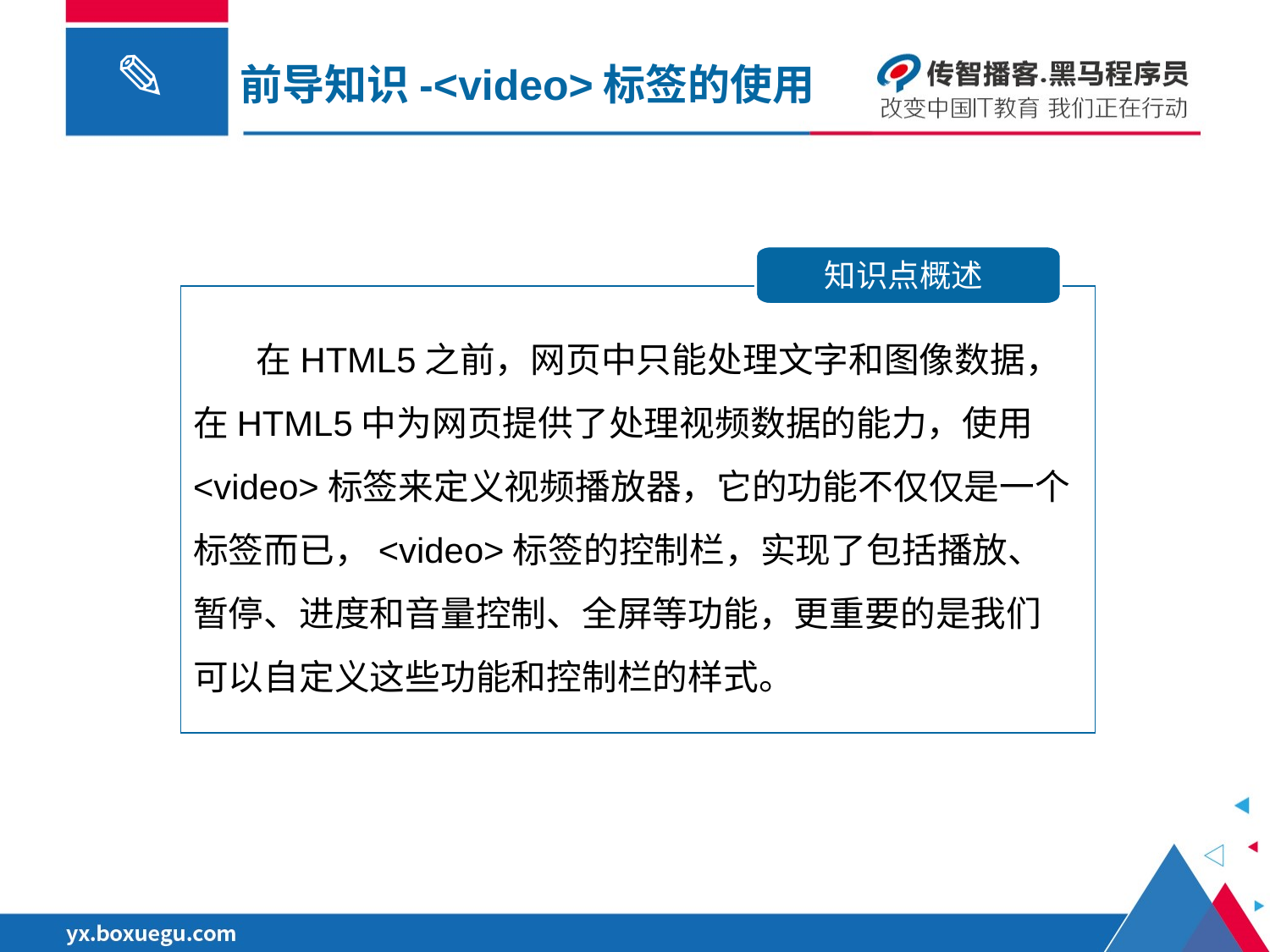

前导知识-<video>标签的使用

知识点概述
       在HTML5之前，网页中只能处理文字和图像数据，在HTML5中为网页提供了处理视频数据的能力，使用<video>标签来定义视频播放器，它的功能不仅仅是一个标签而已，<video>标签的控制栏，实现了包括播放、暂停、进度和音量控制、全屏等功能，更重要的是我们可以自定义这些功能和控制栏的样式。